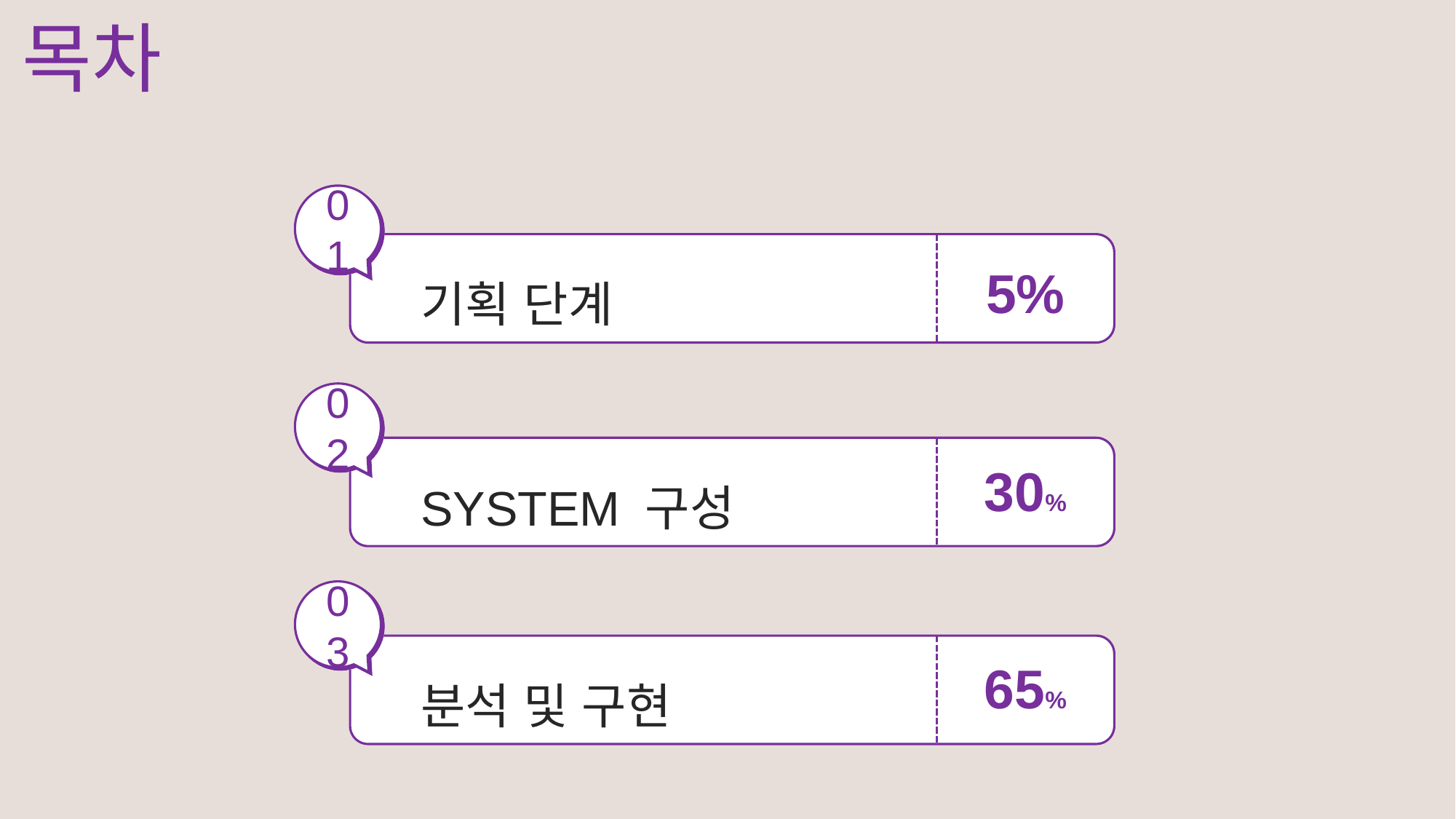

목차
01
기획 단계
5%
02
SYSTEM 구성
30%
03
분석 및 구현
65%